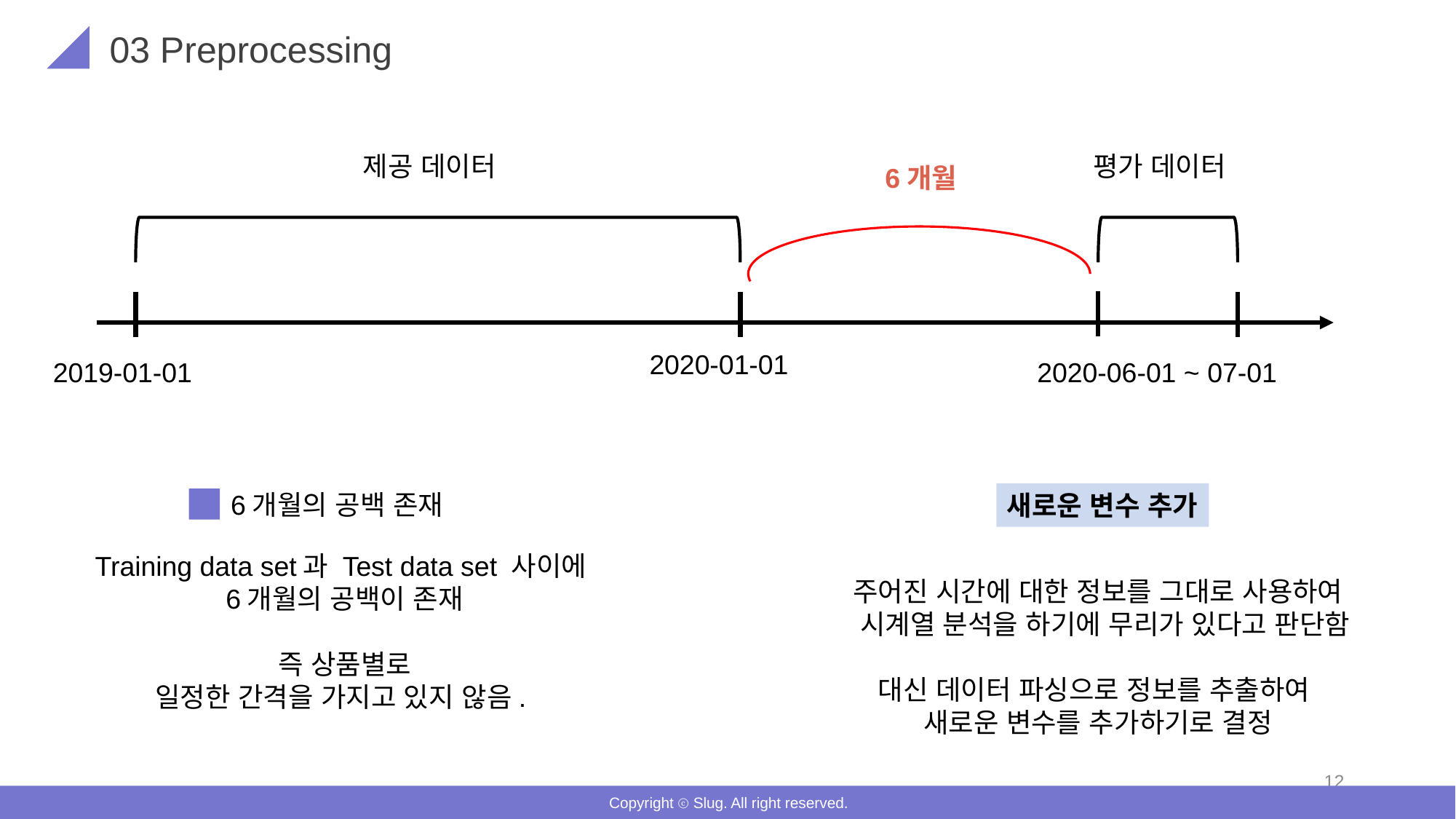

03 Preprocessing

제공 데이터
평가 데이터
6개월

2020-01-01
2020-06-01 ~ 07-01
2019-01-01
6개월의 공백 존재
새로운 변수 추가

Training data set과 Test data set 사이에
6개월의 공백이 존재

즉 상품별로
일정한 간격을 가지고 있지 않음.
주어진 시간에 대한 정보를 그대로 사용하여
 시계열 분석을 하기에 무리가 있다고 판단함

대신 데이터 파싱으로 정보를 추출하여
새로운 변수를 추가하기로 결정

12

Copyright ⓒ Slug. All right reserved.